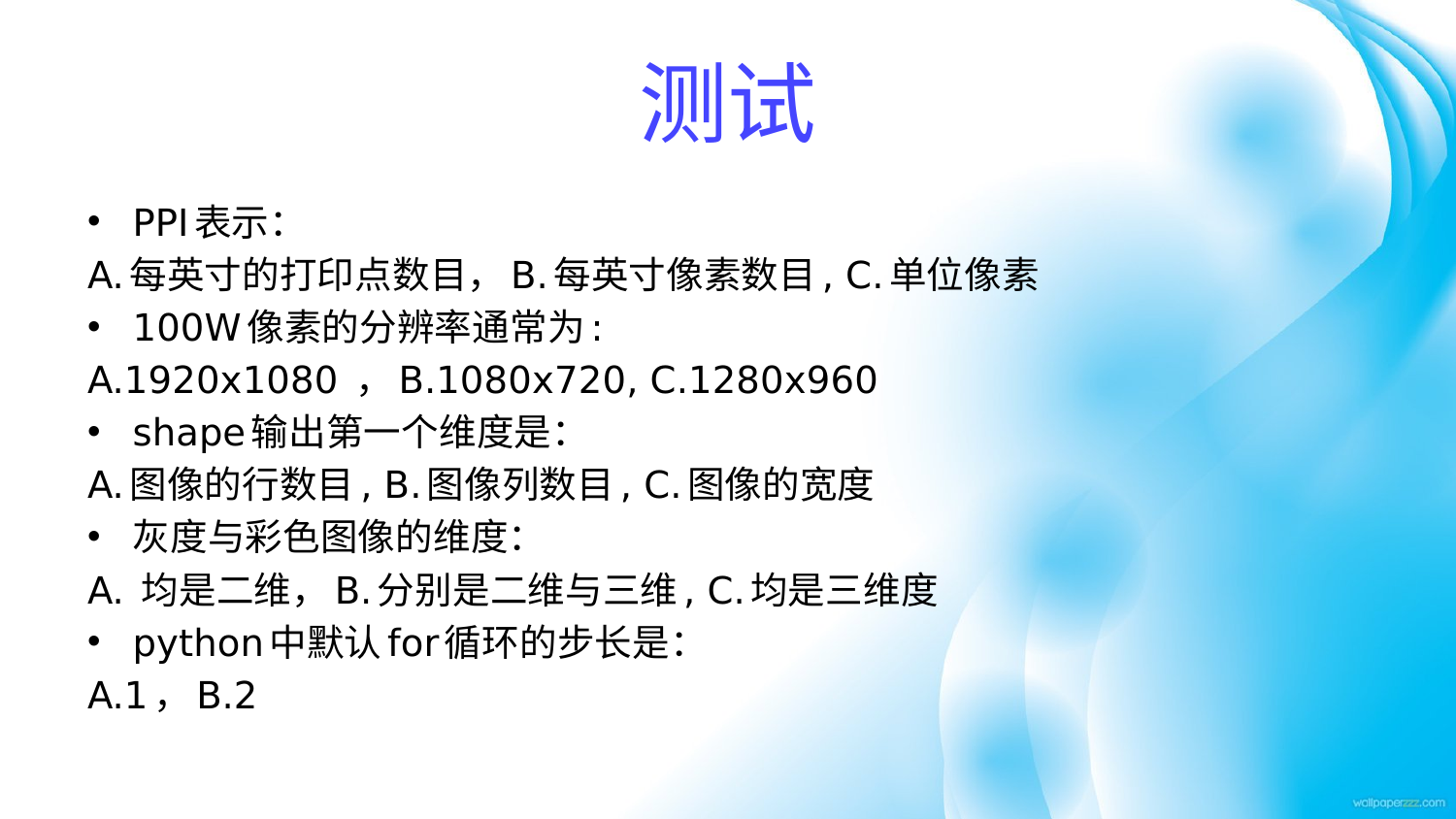

# 测试
PPI表示：
A.每英寸的打印点数目，B.每英寸像素数目, C.单位像素
100W像素的分辨率通常为:
A.1920x1080 ，B.1080x720, C.1280x960
shape输出第一个维度是：
A.图像的行数目, B.图像列数目, C.图像的宽度
灰度与彩色图像的维度：
A. 均是二维，B.分别是二维与三维, C.均是三维度
python中默认for循环的步长是：
A.1，B.2